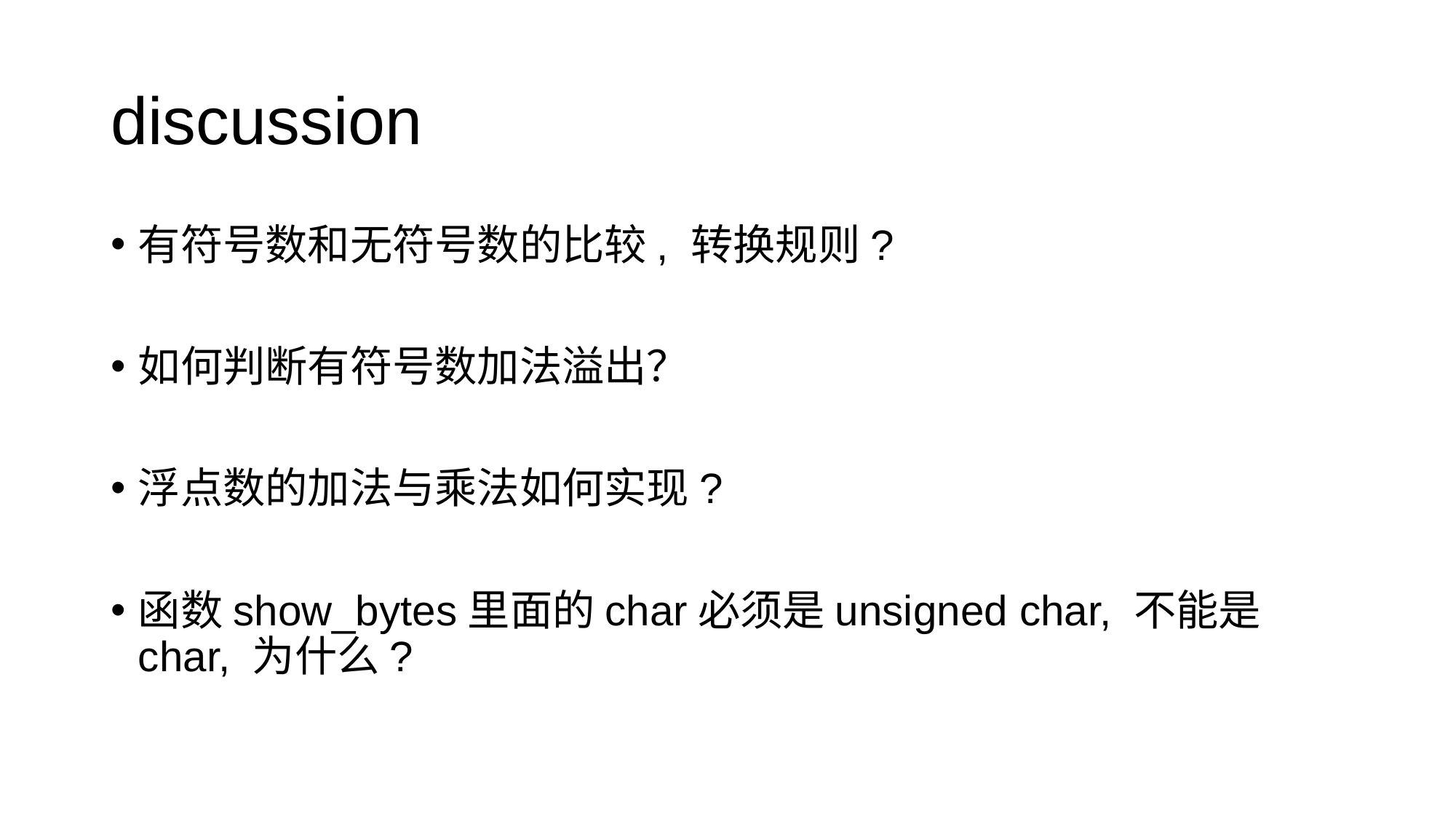

# discussion
有符号数和无符号数的比较, 转换规则?

如何判断有符号数加法溢出？

浮点数的加法与乘法如何实现?

函数show_bytes里面的char必须是unsigned char, 不能是char, 为什么?